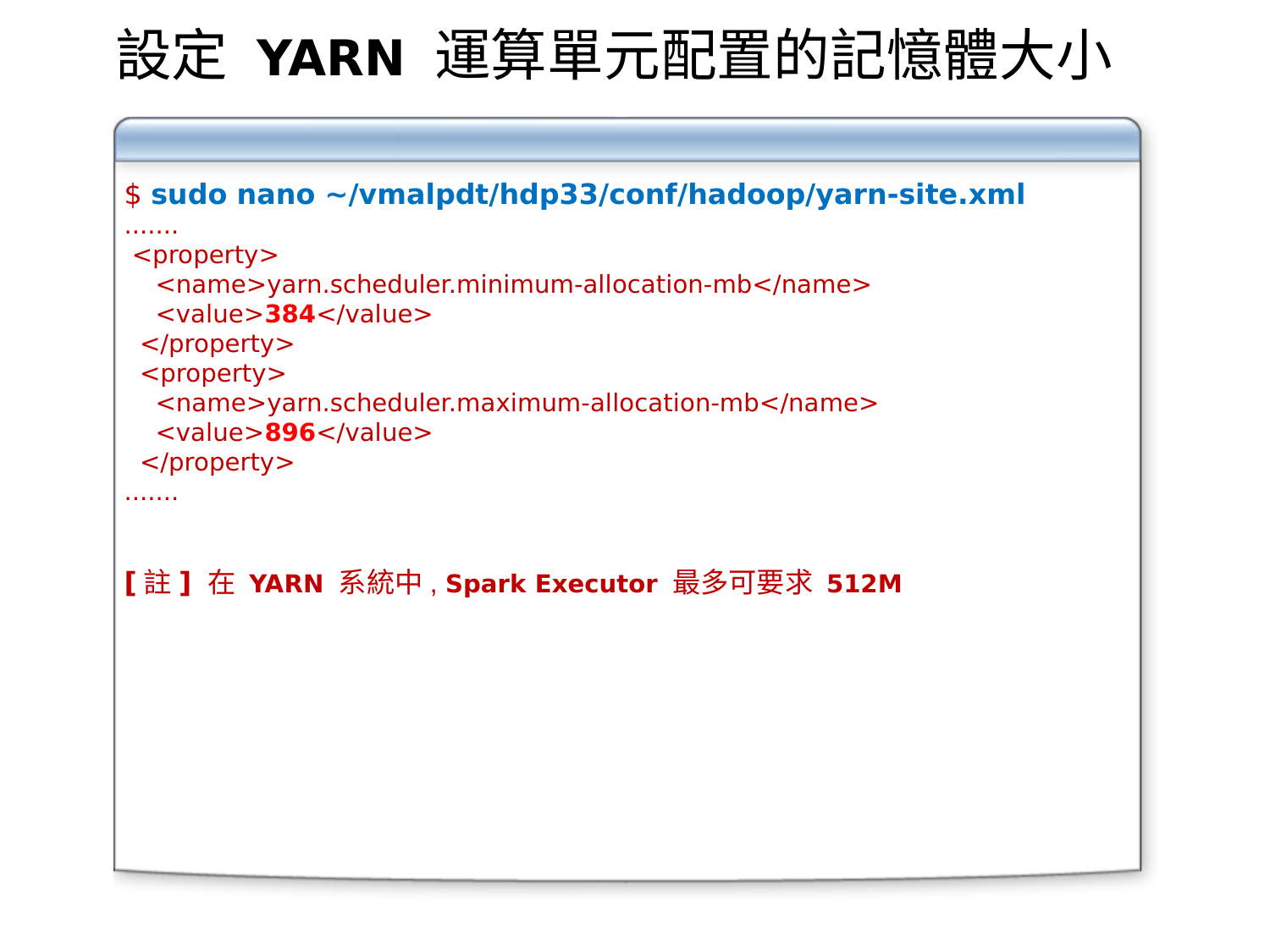

設定 YARN 運算單元配置的記憶體大小
$ sudo nano ~/vmalpdt/hdp33/conf/hadoop/yarn-site.xml
.......
 <property>
    <name>yarn.scheduler.minimum-allocation-mb</name>
    <value>384</value>
  </property>
  <property>
    <name>yarn.scheduler.maximum-allocation-mb</name>
    <value>896</value>
  </property>
.......

[註] 在 YARN 系統中, Spark Executor 最多可要求 512M